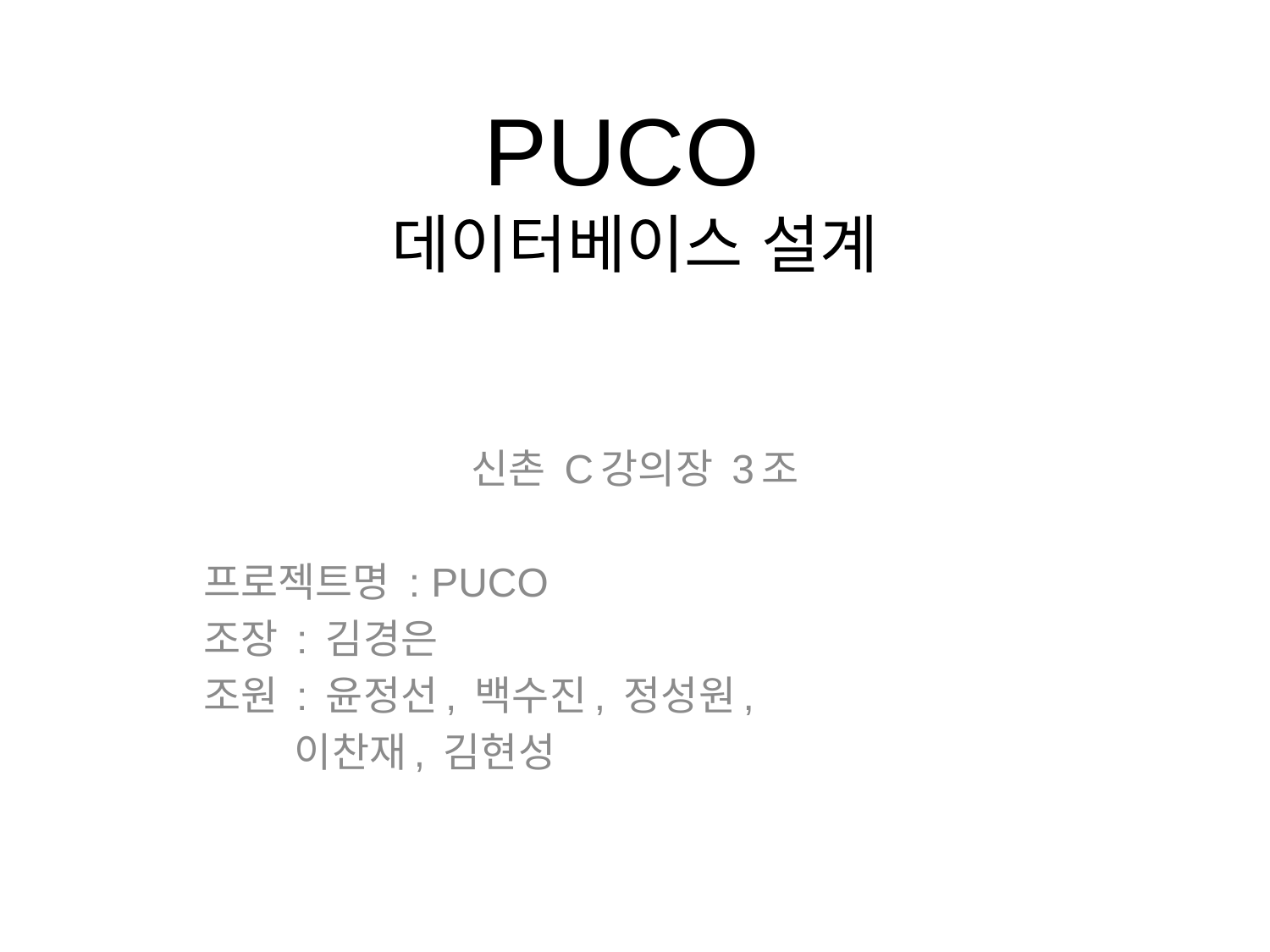

# PUCO 데이터베이스 설계
신촌 C강의장 3조

프로젝트명 : PUCO
조장 : 김경은
조원 : 윤정선, 백수진, 정성원,
	이찬재, 김현성